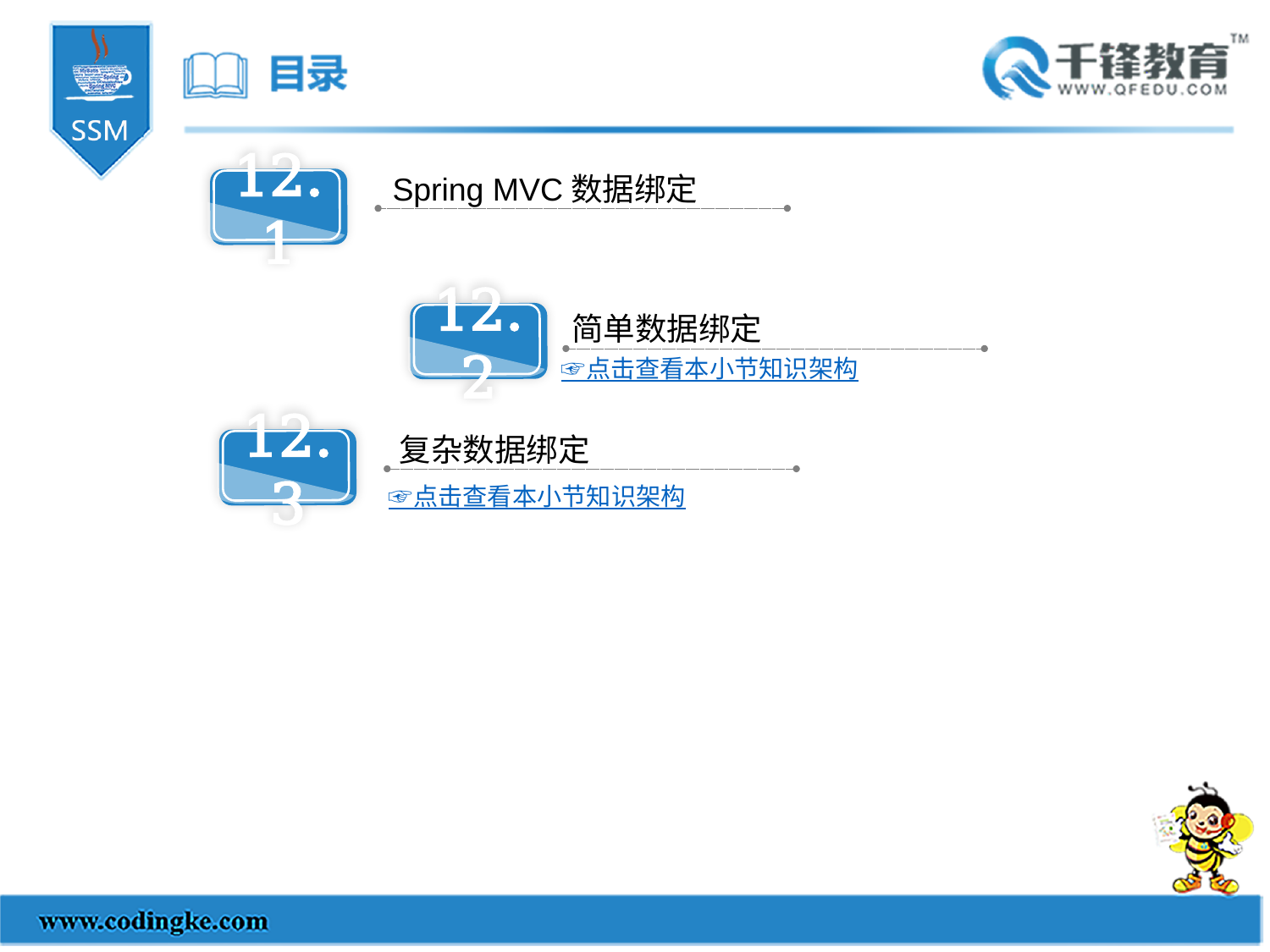

Spring MVC数据绑定
12.1

简单数据绑定

12.2

☞点击查看本小节知识架构
复杂数据绑定
12.3

☞点击查看本小节知识架构